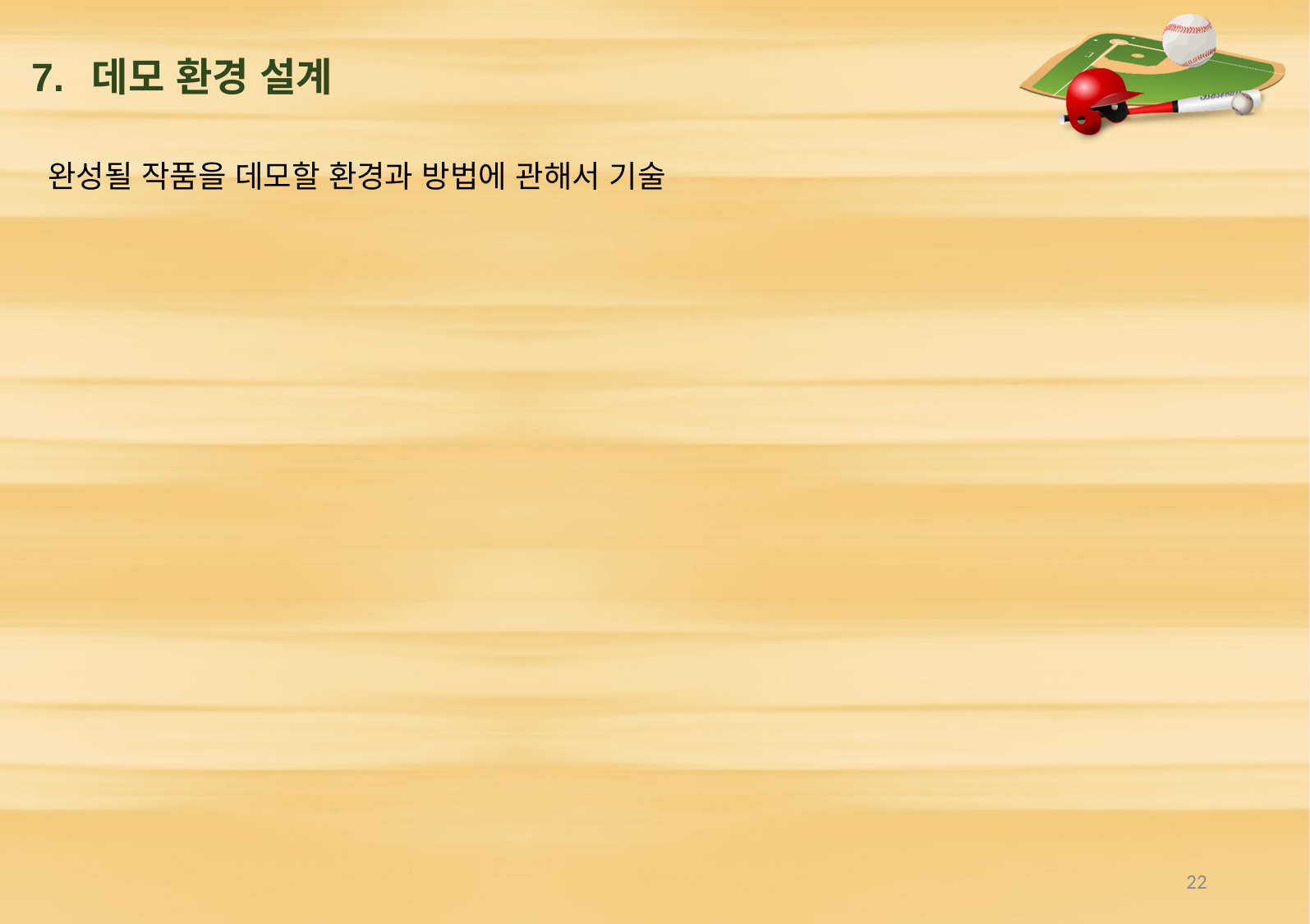

7. 데모 환경 설계
완성될 작품을 데모할 환경과 방법에 관해서 기술
22